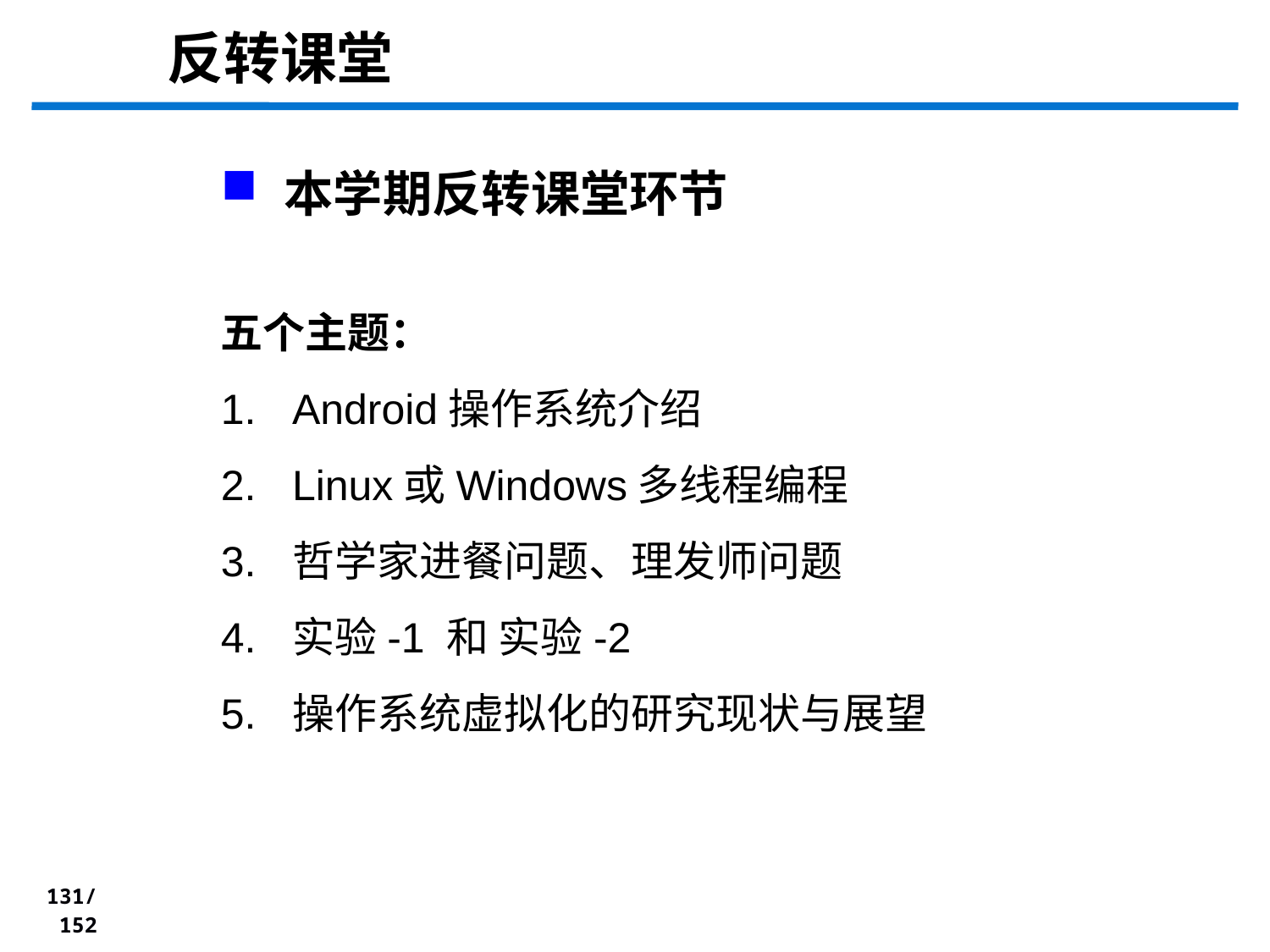

反转课堂
本学期反转课堂环节

五个主题：
Android操作系统介绍
Linux或Windows多线程编程
哲学家进餐问题、理发师问题
实验-1 和 实验-2
操作系统虚拟化的研究现状与展望